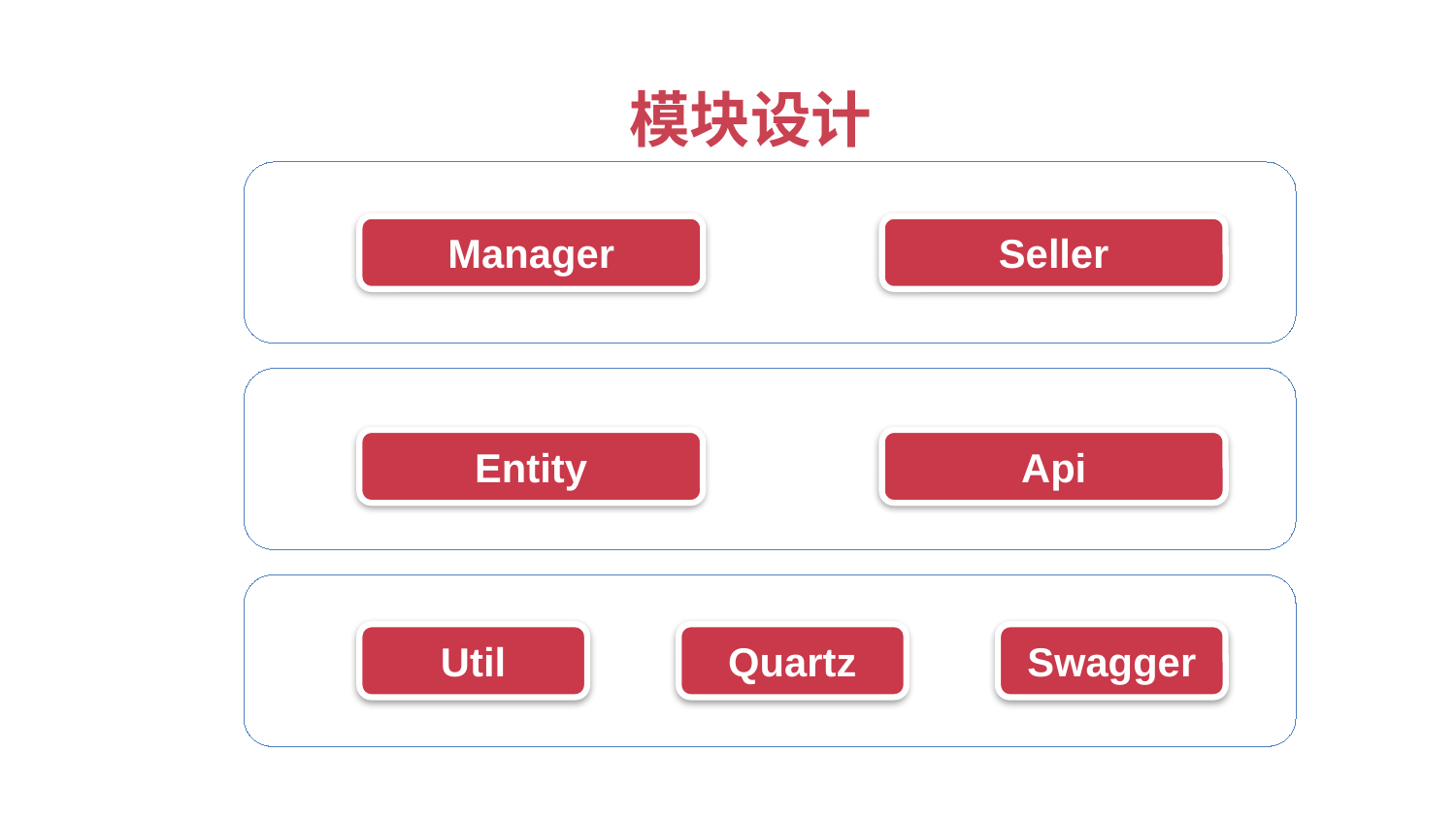

模块设计

Manager
Seller

Entity
Api

Quartz
Util
Swagger